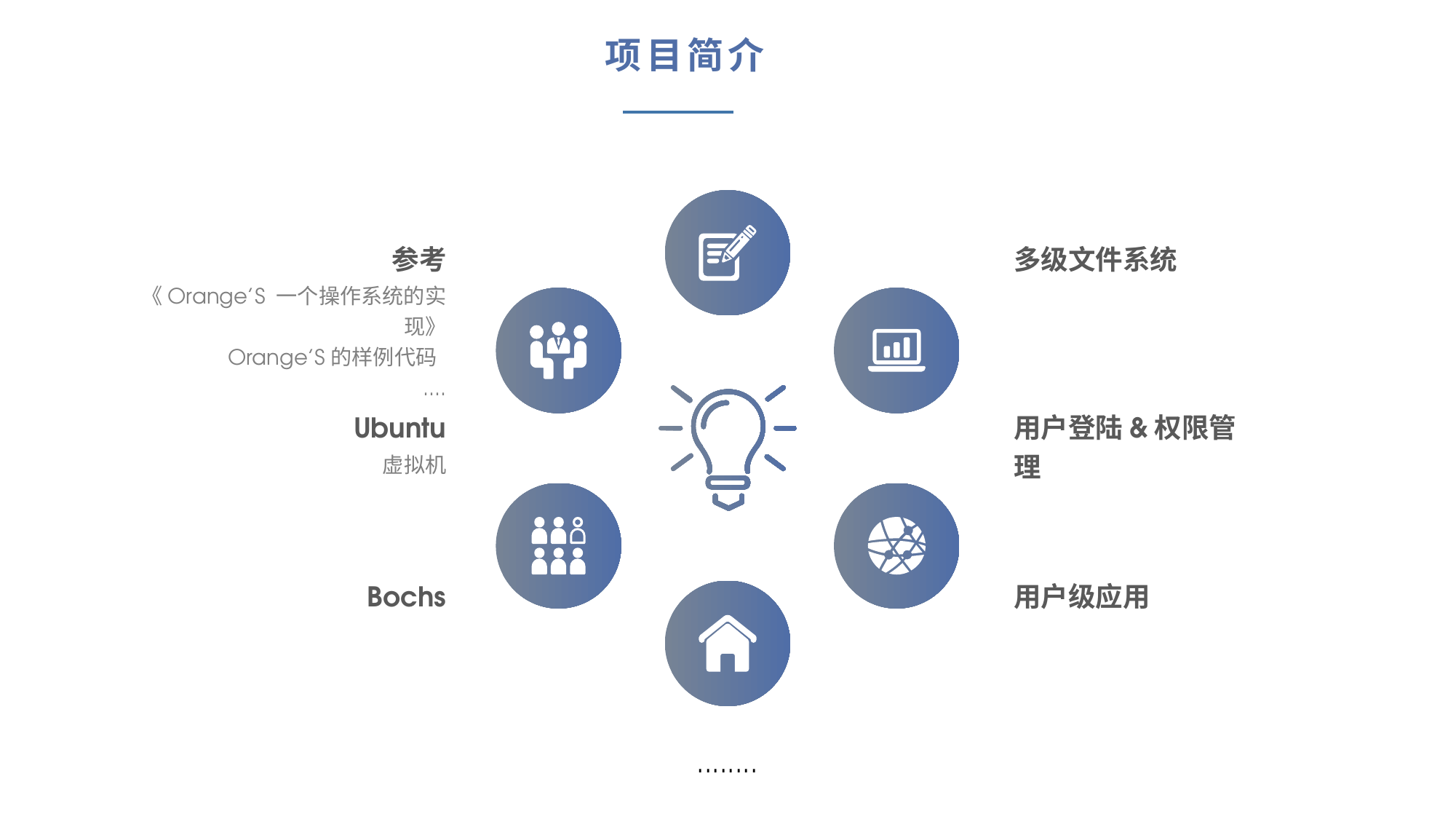

项目简介

参考
《Orange’S 一个操作系统的实现》
Orange’S的样例代码
....
多级文件系统

Ubuntu
虚拟机
用户登陆&权限管理

用户级应用
Bochs

........